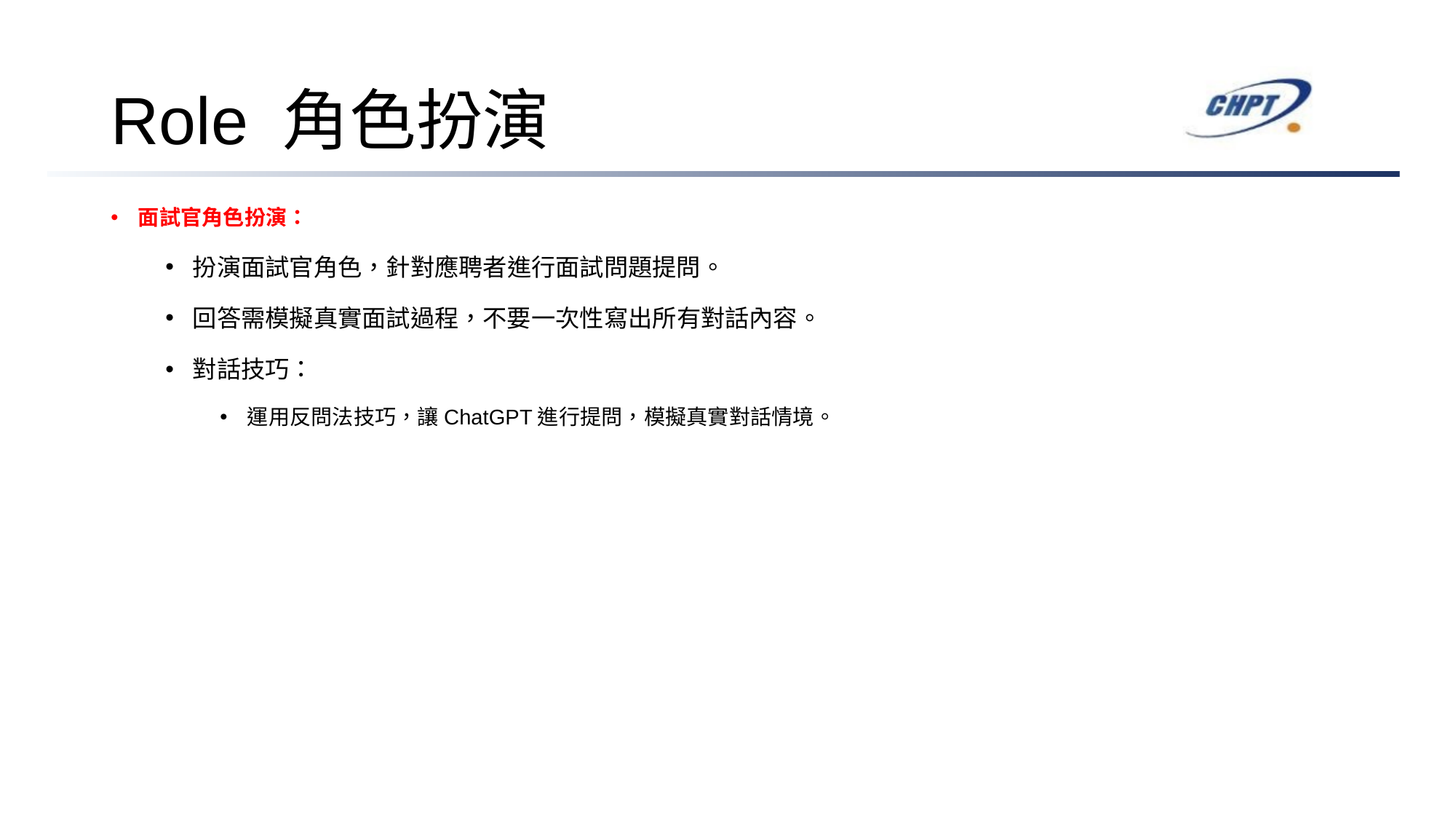

# Role 角色扮演
面試官角色扮演：
扮演面試官角色，針對應聘者進行面試問題提問。
回答需模擬真實面試過程，不要一次性寫出所有對話內容。
對話技巧：
運用反問法技巧，讓ChatGPT進行提問，模擬真實對話情境。